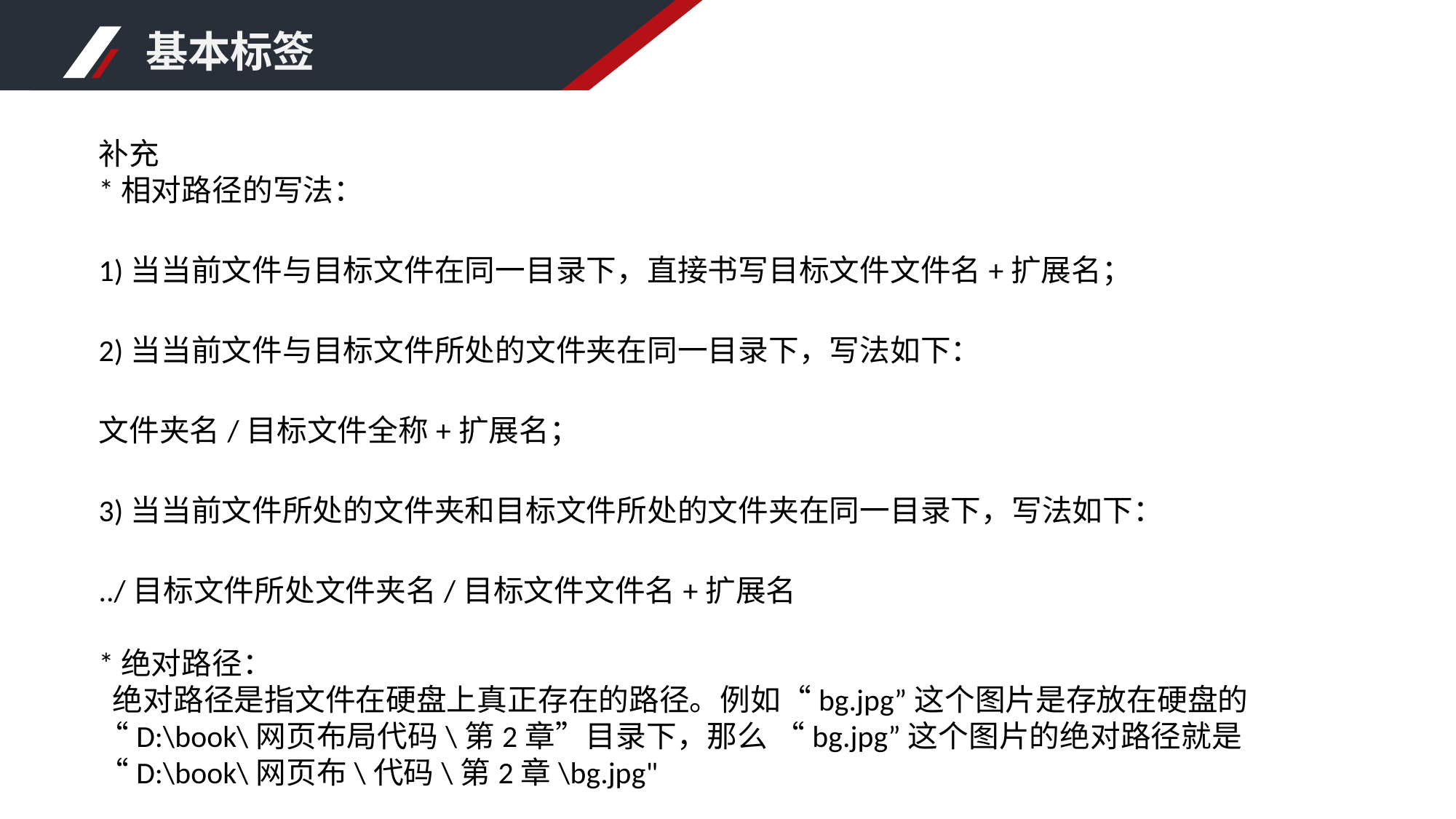

基本标签
补充
*相对路径的写法：

1)当当前文件与目标文件在同一目录下，直接书写目标文件文件名+扩展名；

2)当当前文件与目标文件所处的文件夹在同一目录下，写法如下：

文件夹名/目标文件全称+扩展名；

3)当当前文件所处的文件夹和目标文件所处的文件夹在同一目录下，写法如下：

../目标文件所处文件夹名/目标文件文件名+扩展名

*绝对路径：
 绝对路径是指文件在硬盘上真正存在的路径。例如“bg.jpg”这个图片是存放在硬盘的“D:\book\网页布局代码\第2章”目录下，那么 “bg.jpg”这个图片的绝对路径就是“D:\book\网页布\代码\第2章\bg.jpg"